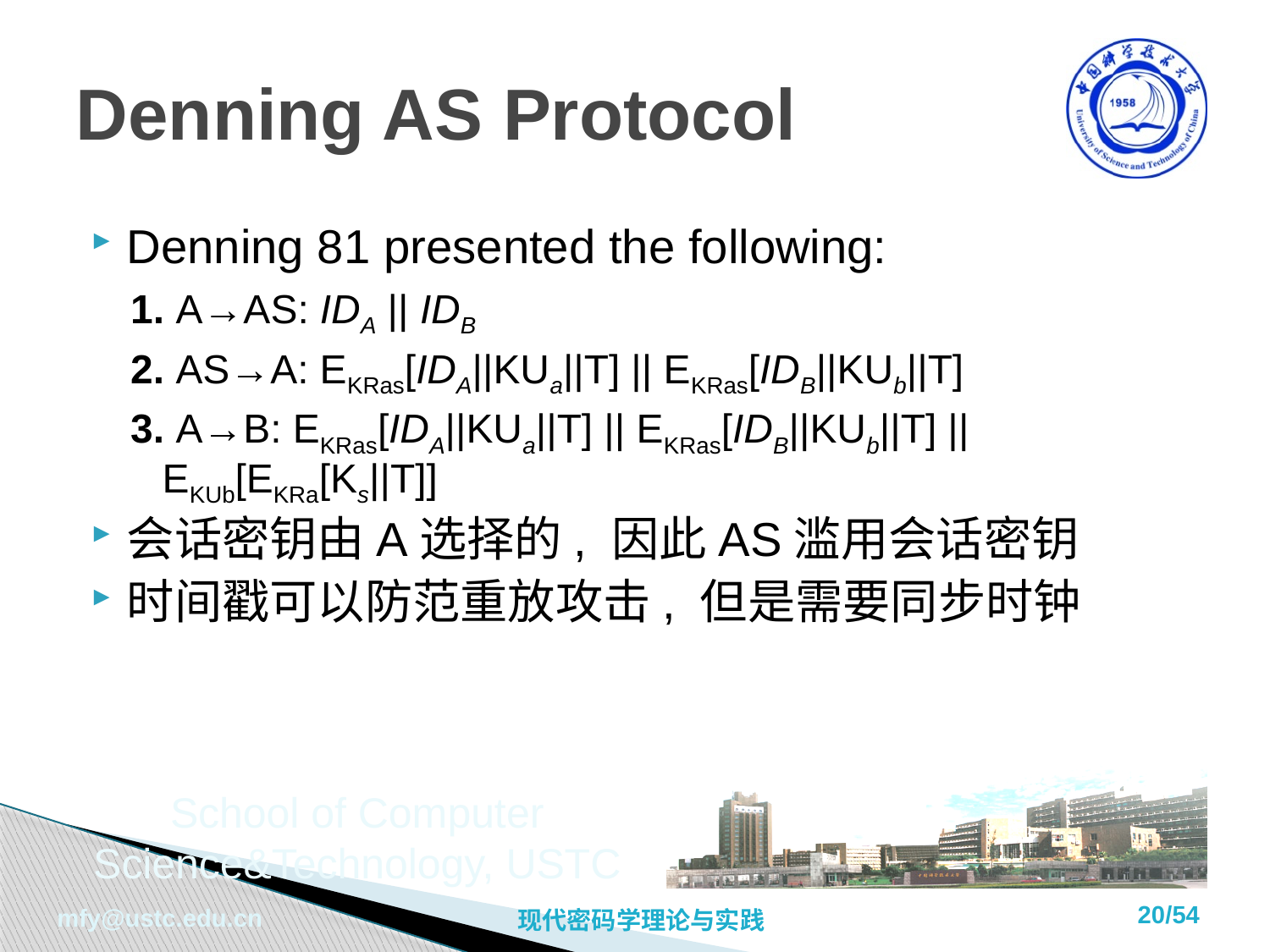

# Denning AS Protocol
Denning 81 presented the following:
1. A→AS: IDA || IDB
2. AS→A: EKRas[IDA||KUa||T] || EKRas[IDB||KUb||T]
3. A→B: EKRas[IDA||KUa||T] || EKRas[IDB||KUb||T] || EKUb[EKRa[Ks||T]]
会话密钥由A选择的, 因此AS滥用会话密钥
时间戳可以防范重放攻击, 但是需要同步时钟